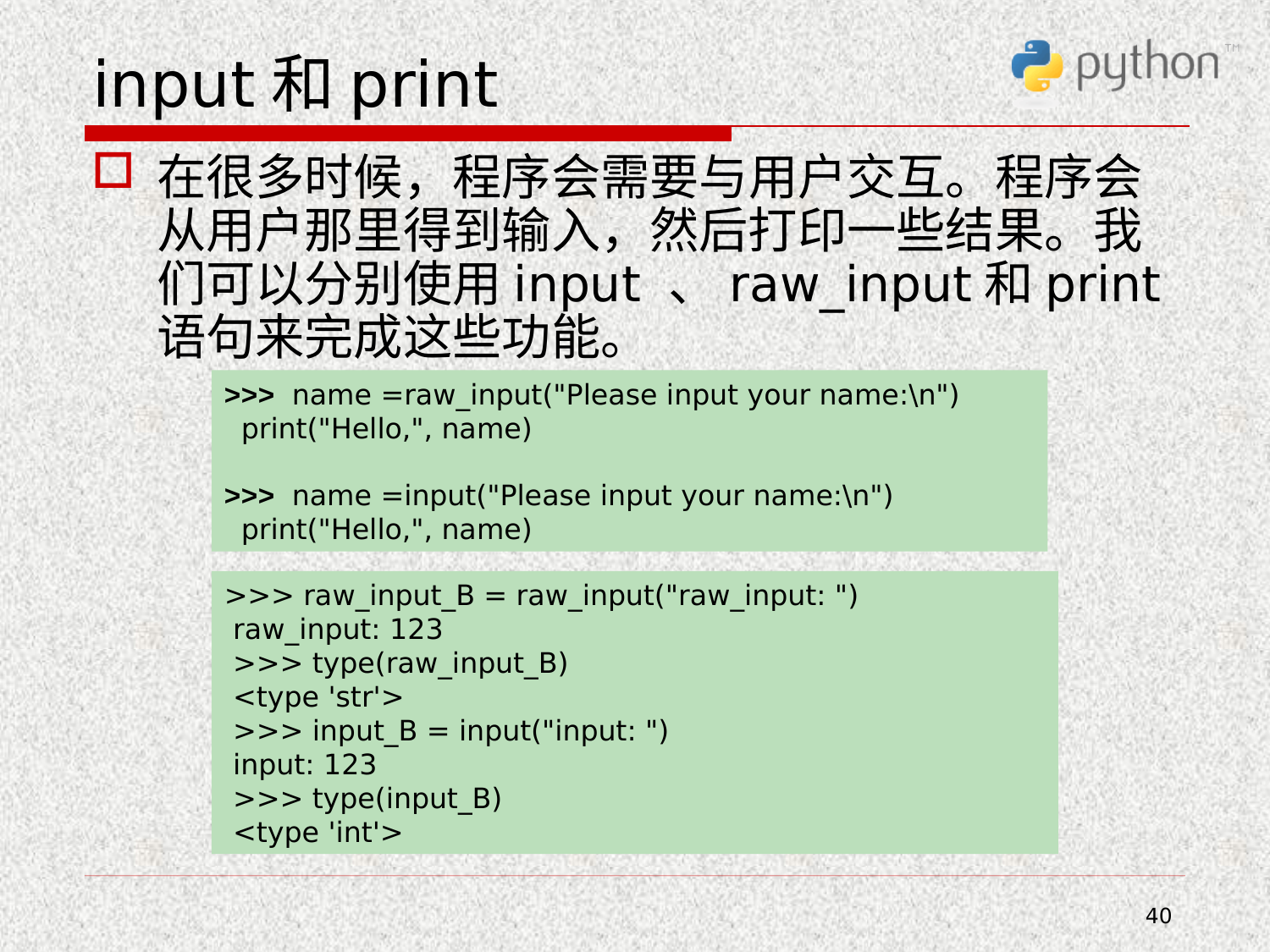

# input和print
在很多时候，程序会需要与用户交互。程序会从用户那里得到输入，然后打印一些结果。我们可以分别使用input 、raw_input和print语句来完成这些功能。

>>> name =raw_input("Please input your name:\n")
 print("Hello,", name)

>>> name =input("Please input your name:\n")
 print("Hello,", name)
>>> raw_input_B = raw_input("raw_input: ")
 raw_input: 123
 >>> type(raw_input_B)
 <type 'str'>
 >>> input_B = input("input: ")
 input: 123
 >>> type(input_B)
 <type 'int'>
40